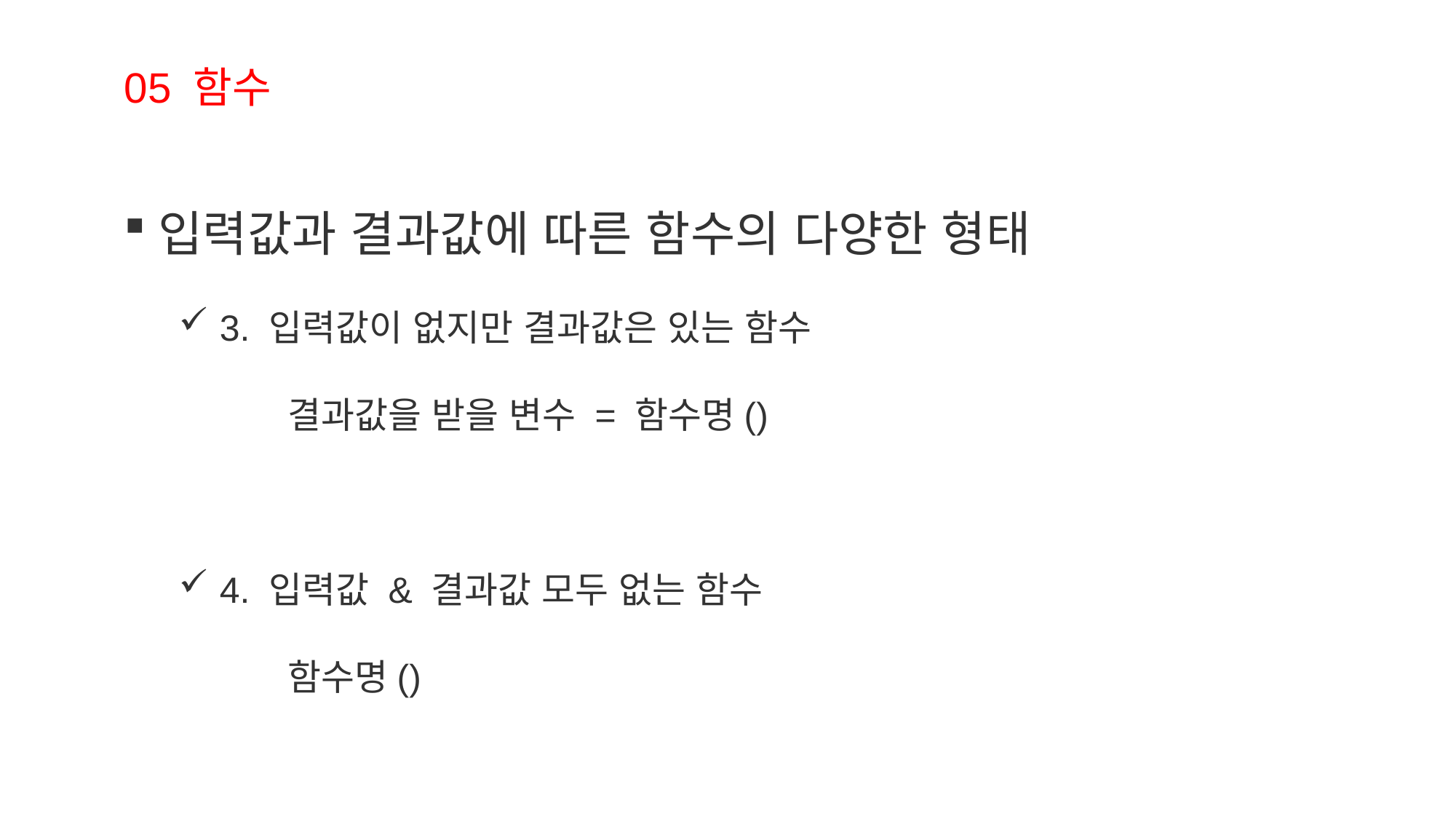

05 함수
입력값과 결과값에 따른 함수의 다양한 형태
3. 입력값이 없지만 결과값은 있는 함수
	결과값을 받을 변수 = 함수명()

4. 입력값 & 결과값 모두 없는 함수
	함수명()